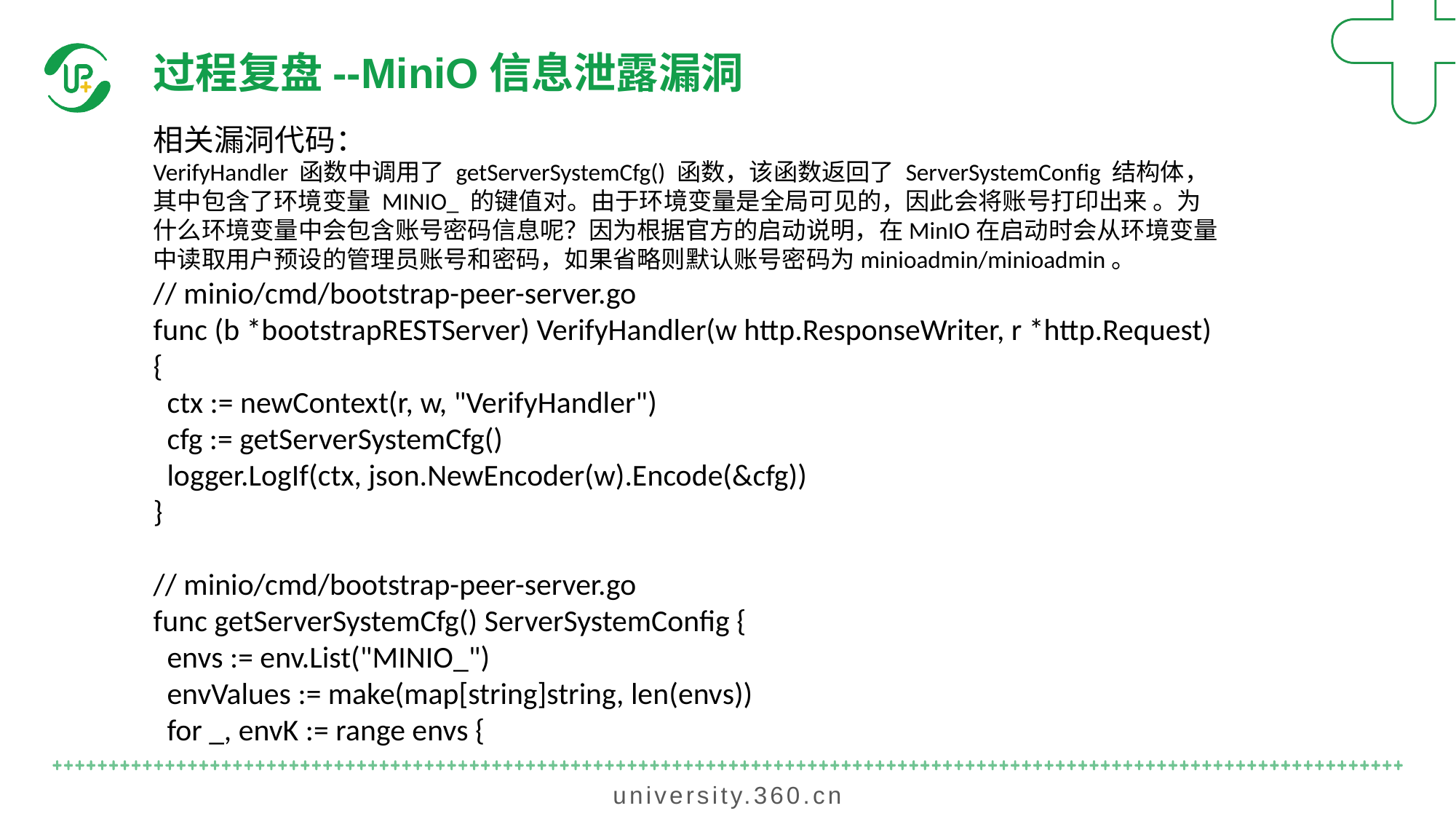

过程复盘--MiniO信息泄露漏洞
相关漏洞代码：
VerifyHandler 函数中调用了 getServerSystemCfg() 函数，该函数返回了 ServerSystemConfig 结构体，其中包含了环境变量 MINIO_ 的键值对。由于环境变量是全局可见的，因此会将账号打印出来 。为什么环境变量中会包含账号密码信息呢？因为根据官方的启动说明，在MinIO在启动时会从环境变量中读取用户预设的管理员账号和密码，如果省略则默认账号密码为minioadmin/minioadmin。
// minio/cmd/bootstrap-peer-server.go
func (b *bootstrapRESTServer) VerifyHandler(w http.ResponseWriter, r *http.Request) {
  ctx := newContext(r, w, "VerifyHandler")
  cfg := getServerSystemCfg()
  logger.LogIf(ctx, json.NewEncoder(w).Encode(&cfg))
}

// minio/cmd/bootstrap-peer-server.go
func getServerSystemCfg() ServerSystemConfig {
  envs := env.List("MINIO_")
  envValues := make(map[string]string, len(envs))
  for _, envK := range envs {